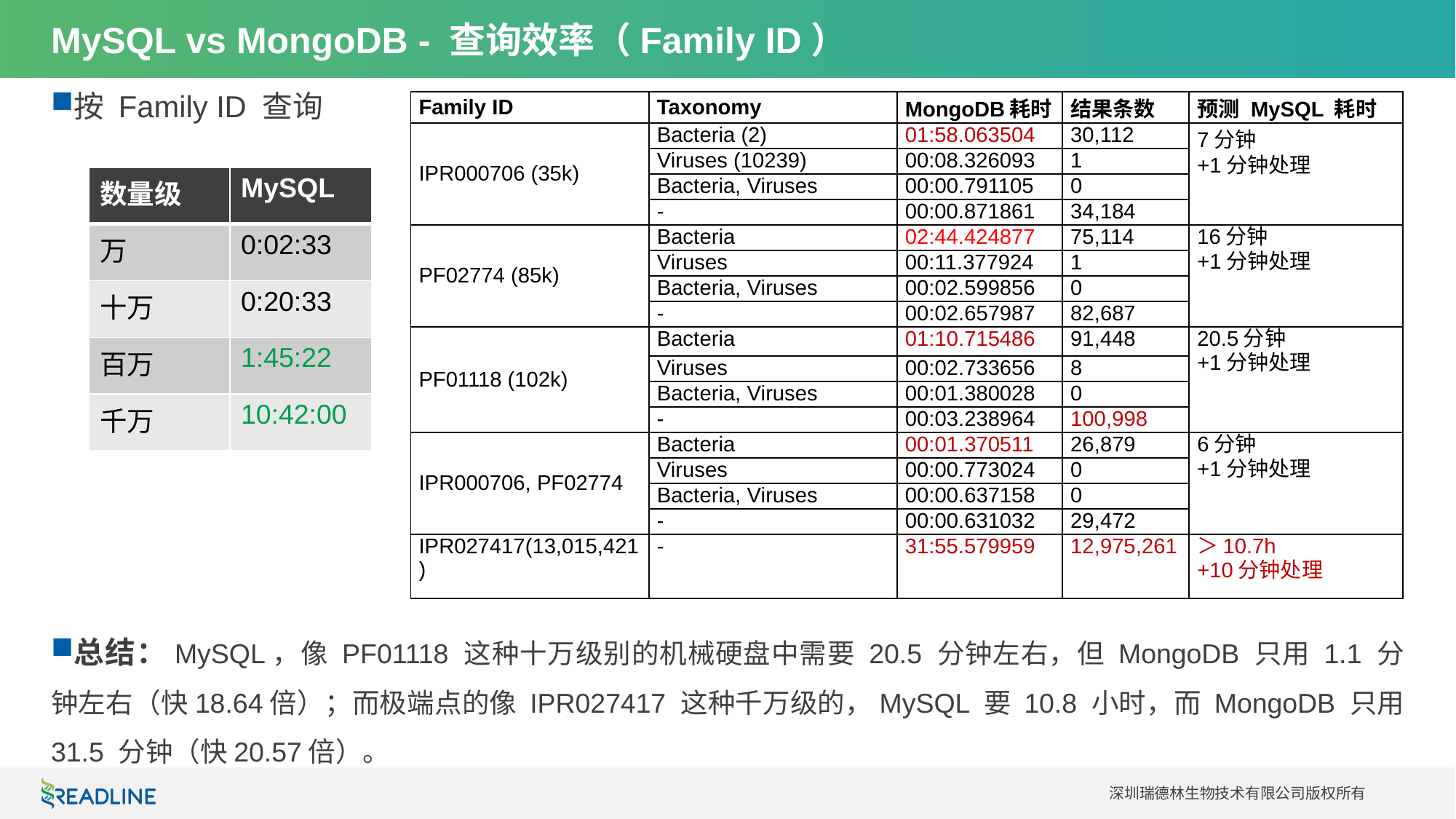

# MySQL vs MongoDB - 查询效率（Family ID）
按 Family ID 查询

总结：MySQL，像 PF01118 这种十万级别的机械硬盘中需要 20.5 分钟左右，但 MongoDB 只用 1.1 分钟左右（快18.64倍）；而极端点的像 IPR027417 这种千万级的，MySQL 要 10.8 小时，而 MongoDB 只用 31.5 分钟（快20.57倍）。

| Family ID | Taxonomy | MongoDB耗时 | 结果条数 | 预测 MySQL 耗时 |
| --- | --- | --- | --- | --- |
| IPR000706 (35k) | Bacteria (2) | 01:58.063504 | 30,112 | 7分钟 +1分钟处理 |
|  | Viruses (10239) | 00:08.326093 | 1 |  |
|  | Bacteria, Viruses | 00:00.791105 | 0 |  |
|  | - | 00:00.871861 | 34,184 |  |
| PF02774 (85k) | Bacteria | 02:44.424877 | 75,114 | 16分钟 +1分钟处理 |
|  | Viruses | 00:11.377924 | 1 |  |
|  | Bacteria, Viruses | 00:02.599856 | 0 |  |
|  | - | 00:02.657987 | 82,687 |  |
| PF01118 (102k) | Bacteria | 01:10.715486 | 91,448 | 20.5分钟 +1分钟处理 |
|  | Viruses | 00:02.733656 | 8 |  |
|  | Bacteria, Viruses | 00:01.380028 | 0 |  |
|  | - | 00:03.238964 | 100,998 |  |
| IPR000706, PF02774 | Bacteria | 00:01.370511 | 26,879 | 6分钟 +1分钟处理 |
|  | Viruses | 00:00.773024 | 0 |  |
|  | Bacteria, Viruses | 00:00.637158 | 0 |  |
|  | - | 00:00.631032 | 29,472 |  |
| IPR027417(13,015,421) | - | 31:55.579959 | 12,975,261 | ＞10.7h +10分钟处理 |
| 数量级 | MySQL |
| --- | --- |
| 万 | 0:02:33 |
| 十万 | 0:20:33 |
| 百万 | 1:45:22 |
| 千万 | 10:42:00 |